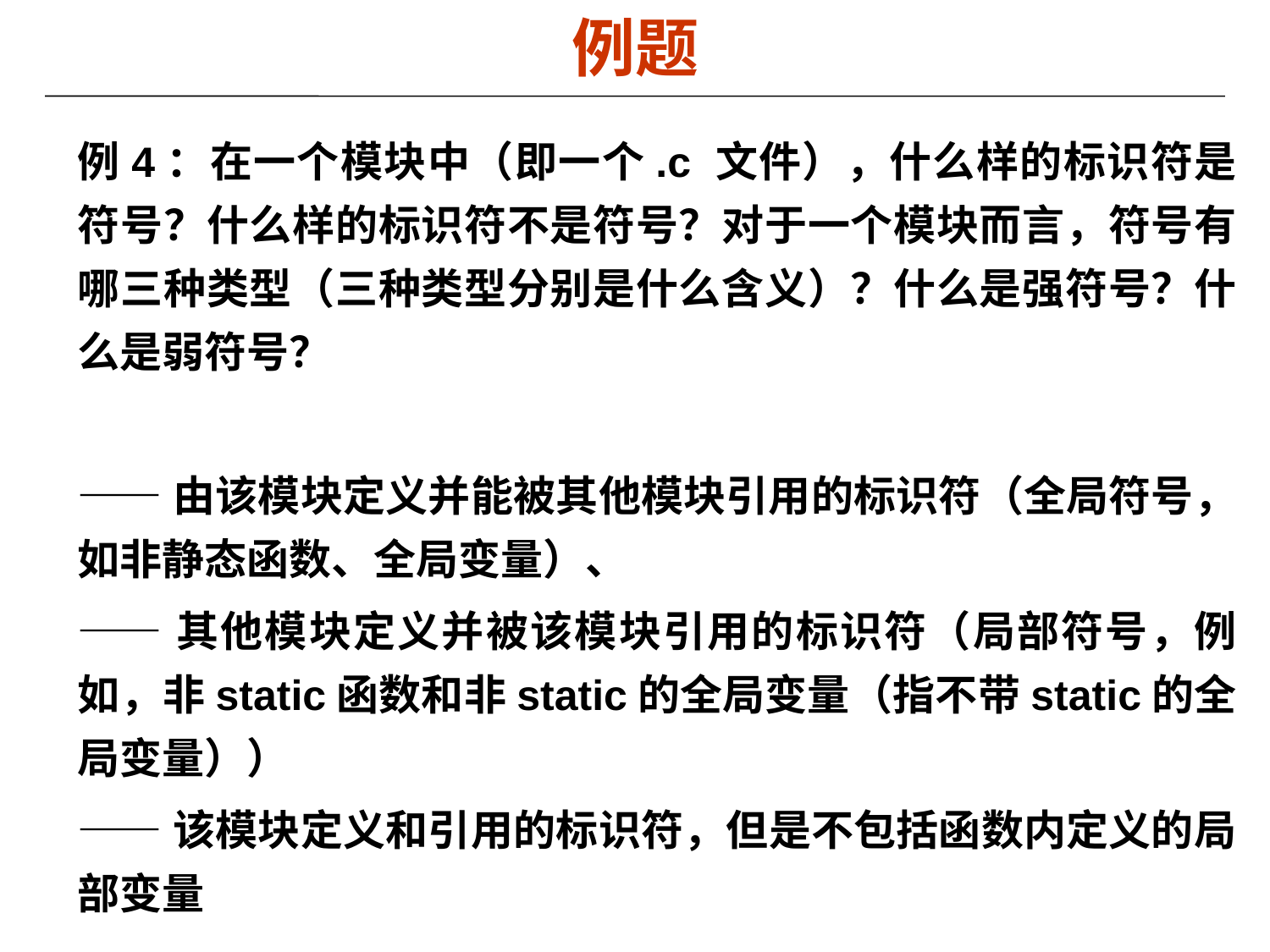

# 例题
例4：在一个模块中（即一个.c 文件），什么样的标识符是符号？什么样的标识符不是符号？对于一个模块而言，符号有哪三种类型（三种类型分别是什么含义）？什么是强符号？什么是弱符号？

——由该模块定义并能被其他模块引用的标识符（全局符号，如非静态函数、全局变量）、
——其他模块定义并被该模块引用的标识符（局部符号，例如，非static函数和非static的全局变量（指不带static的全局变量））
——该模块定义和引用的标识符，但是不包括函数内定义的局部变量